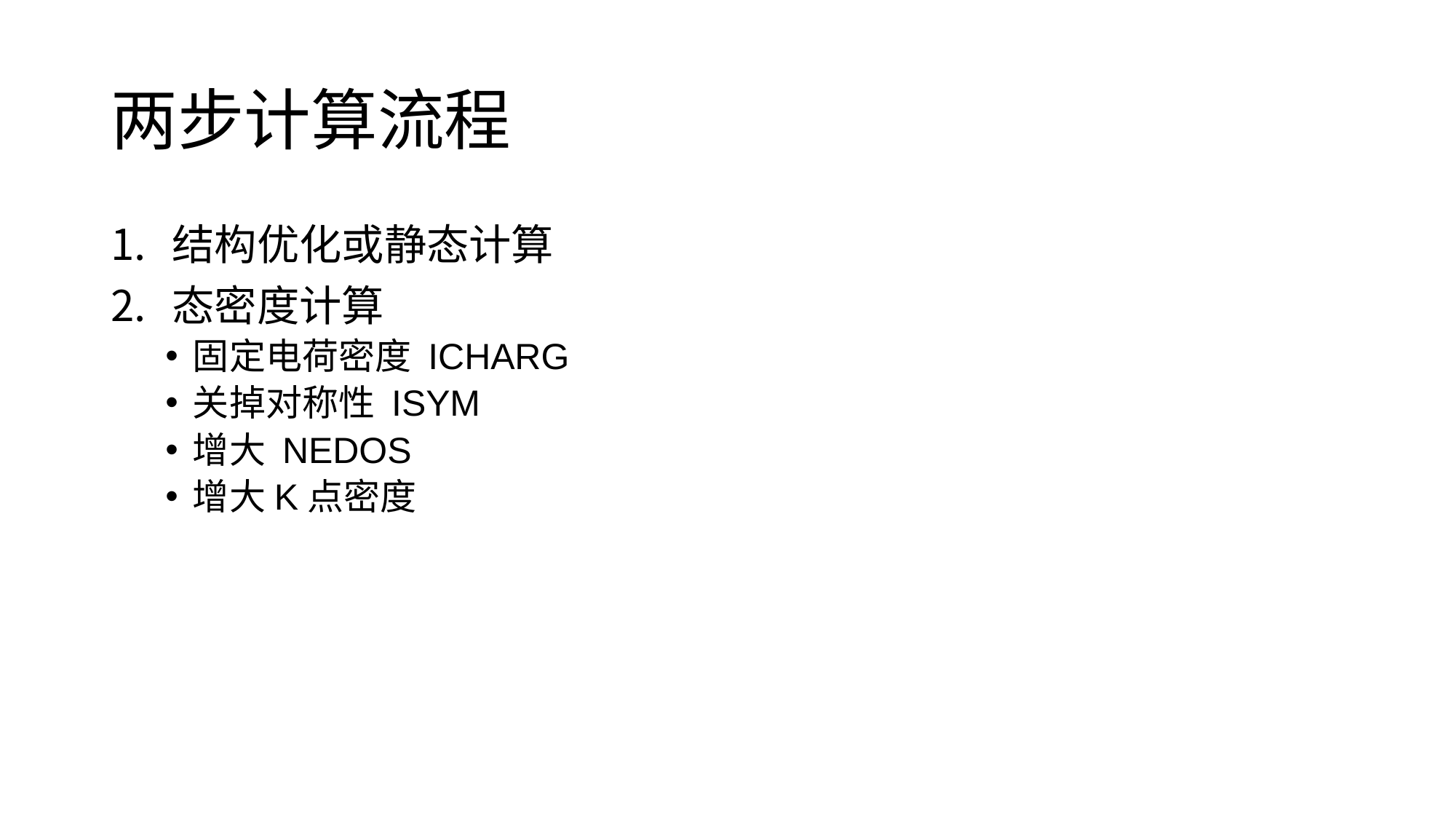

# 两步计算流程
结构优化或静态计算
态密度计算
固定电荷密度 ICHARG
关掉对称性 ISYM
增大 NEDOS
增大K点密度